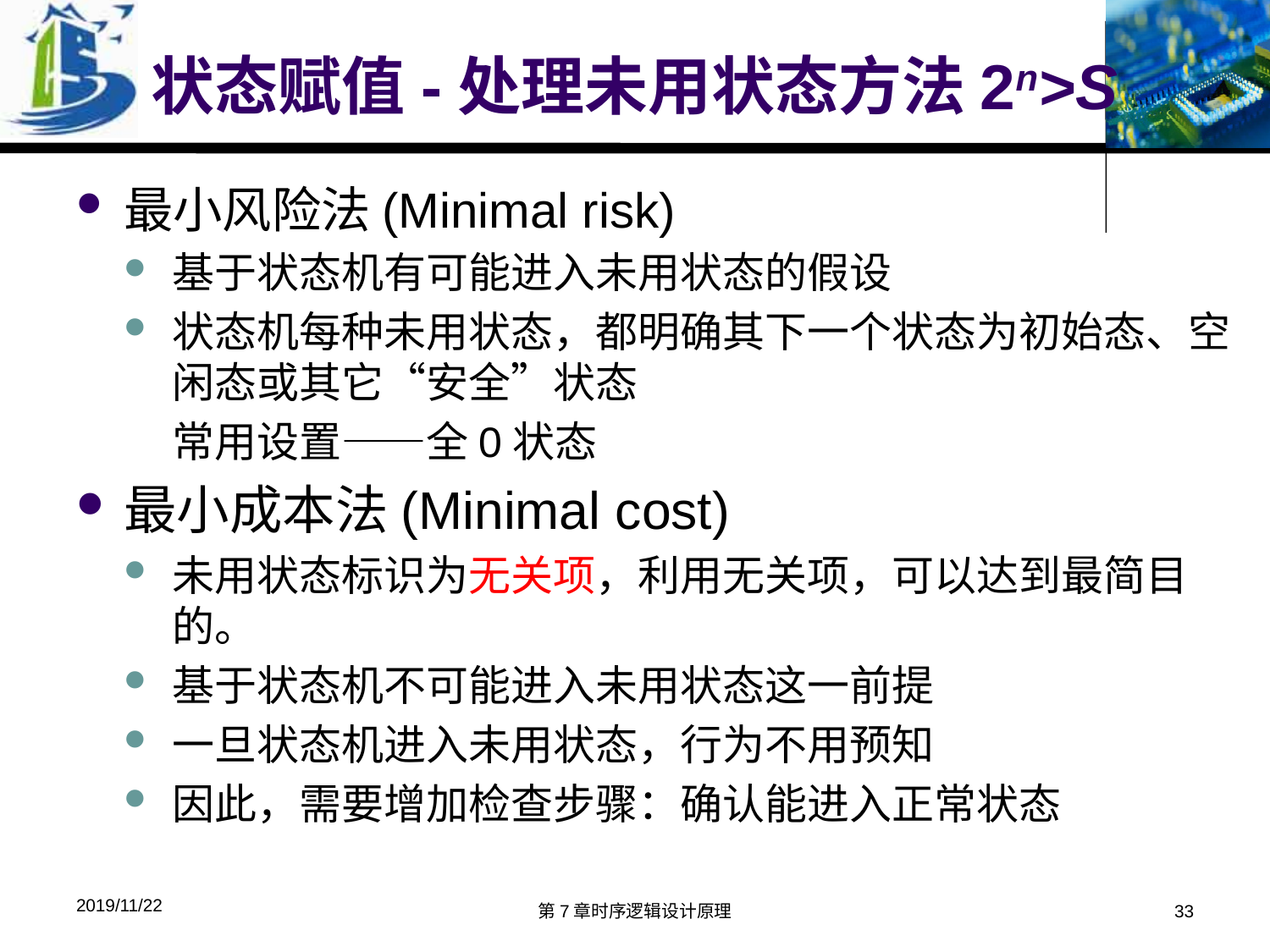

# 状态赋值-处理未用状态方法2n>S
最小风险法(Minimal risk)
基于状态机有可能进入未用状态的假设
状态机每种未用状态，都明确其下一个状态为初始态、空闲态或其它“安全”状态
常用设置——全0状态
最小成本法(Minimal cost)
未用状态标识为无关项，利用无关项，可以达到最简目的。
基于状态机不可能进入未用状态这一前提
一旦状态机进入未用状态，行为不用预知
因此，需要增加检查步骤：确认能进入正常状态

2019/11/22
第7章时序逻辑设计原理
33